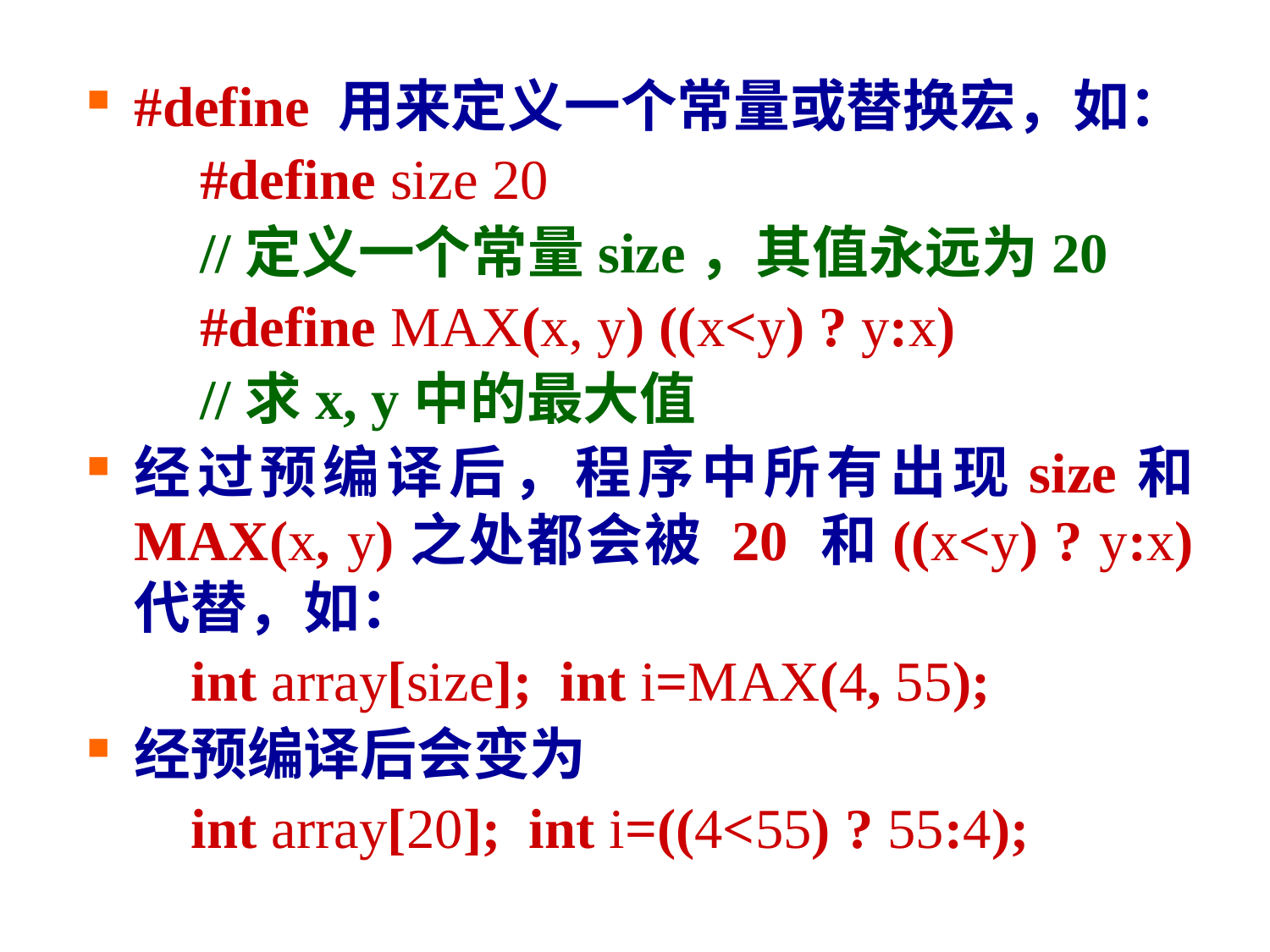

#define 用来定义一个常量或替换宏，如：
        #define size 20
        //定义一个常量size，其值永远为20
        #define MAX(x, y) ((x<y) ? y:x)
        //求x, y中的最大值
经过预编译后，程序中所有出现size和 MAX(x, y)之处都会被 20 和((x<y) ? y:x) 代替，如：
	    int array[size];  int i=MAX(4, 55);
经预编译后会变为
  	    int array[20];  int i=((4<55) ? 55:4);
10